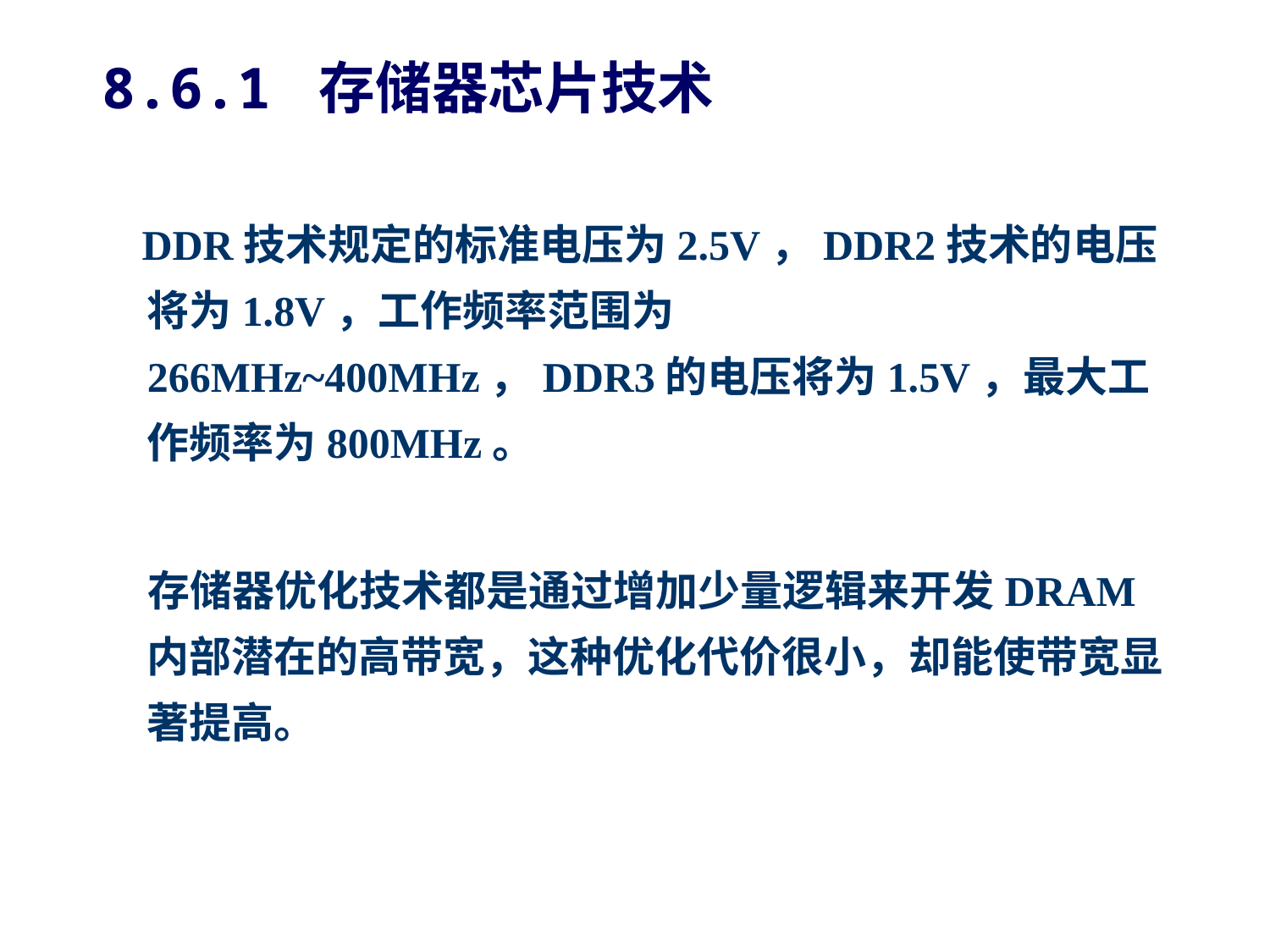

8.6.1 存储器芯片技术
    DDR技术规定的标准电压为2.5V，DDR2技术的电压将为1.8V，工作频率范围为266MHz~400MHz，DDR3的电压将为1.5V，最大工作频率为800MHz。

    存储器优化技术都是通过增加少量逻辑来开发DRAM内部潜在的高带宽，这种优化代价很小，却能使带宽显著提高。